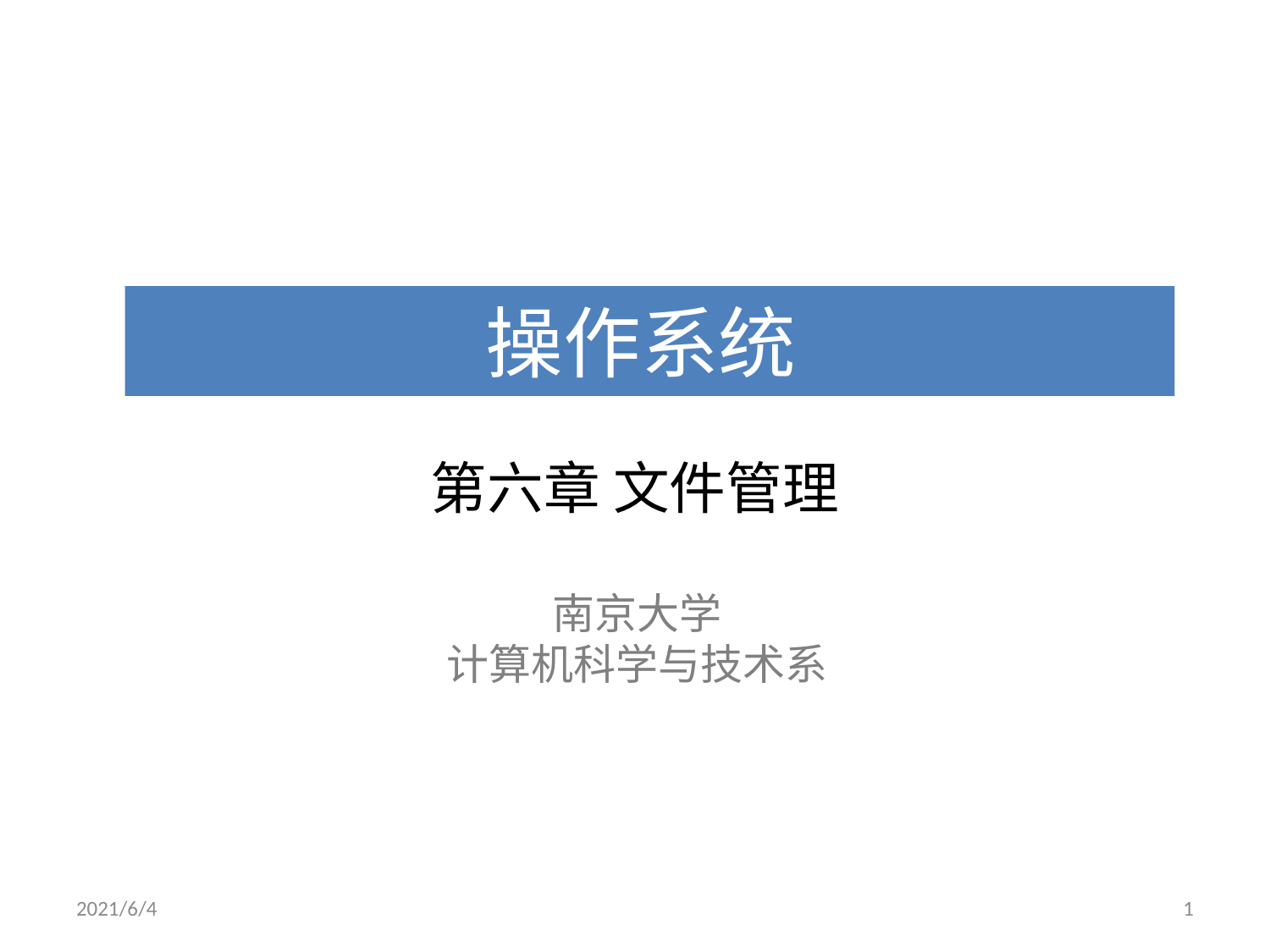

# 操作系统
第六章 文件管理
南京大学
计算机科学与技术系
2021/6/4
1